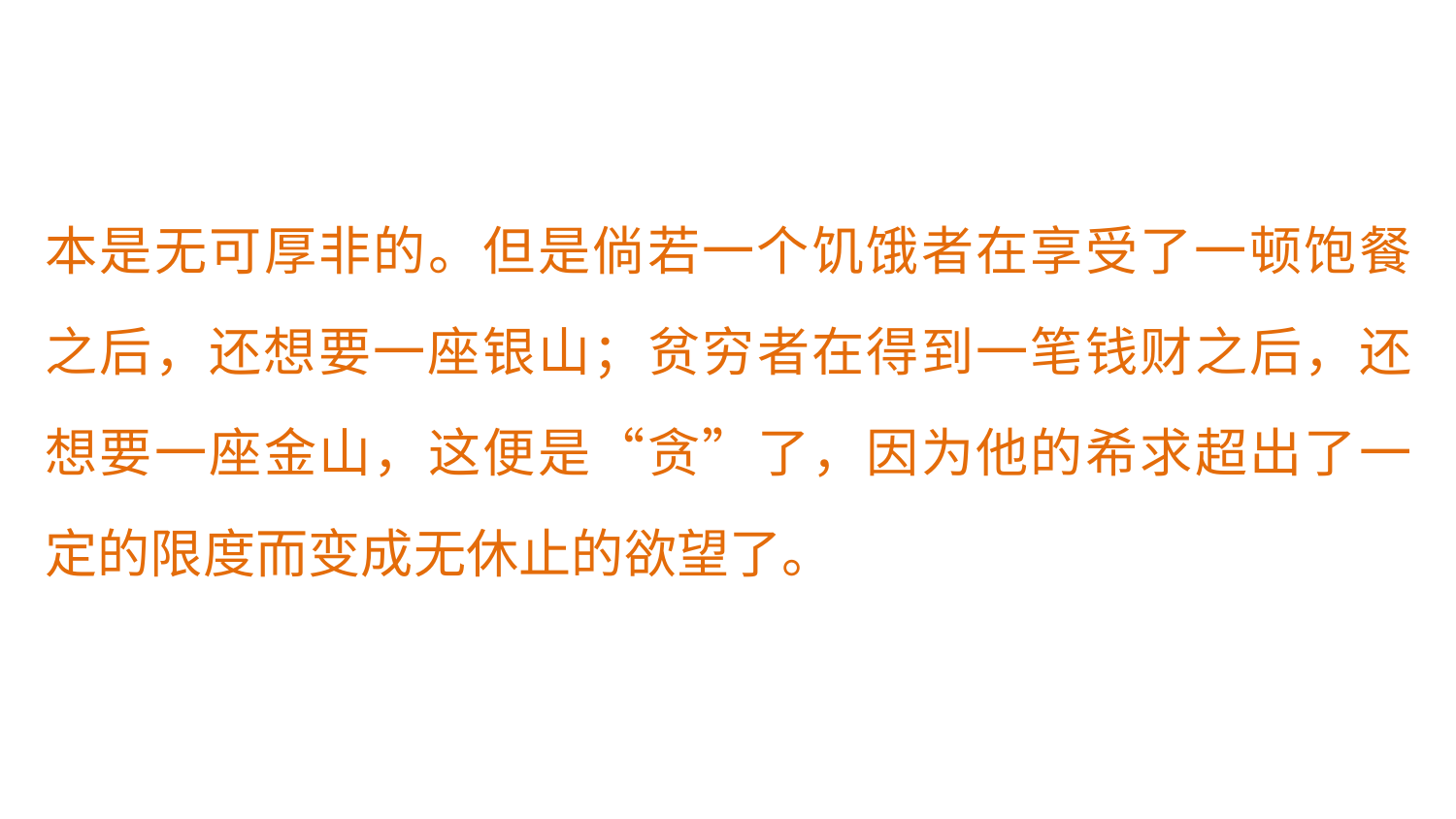

本是无可厚非的。但是倘若一个饥饿者在享受了一顿饱餐之后，还想要一座银山；贫穷者在得到一笔钱财之后，还想要一座金山，这便是“贪”了，因为他的希求超出了一定的限度而变成无休止的欲望了。